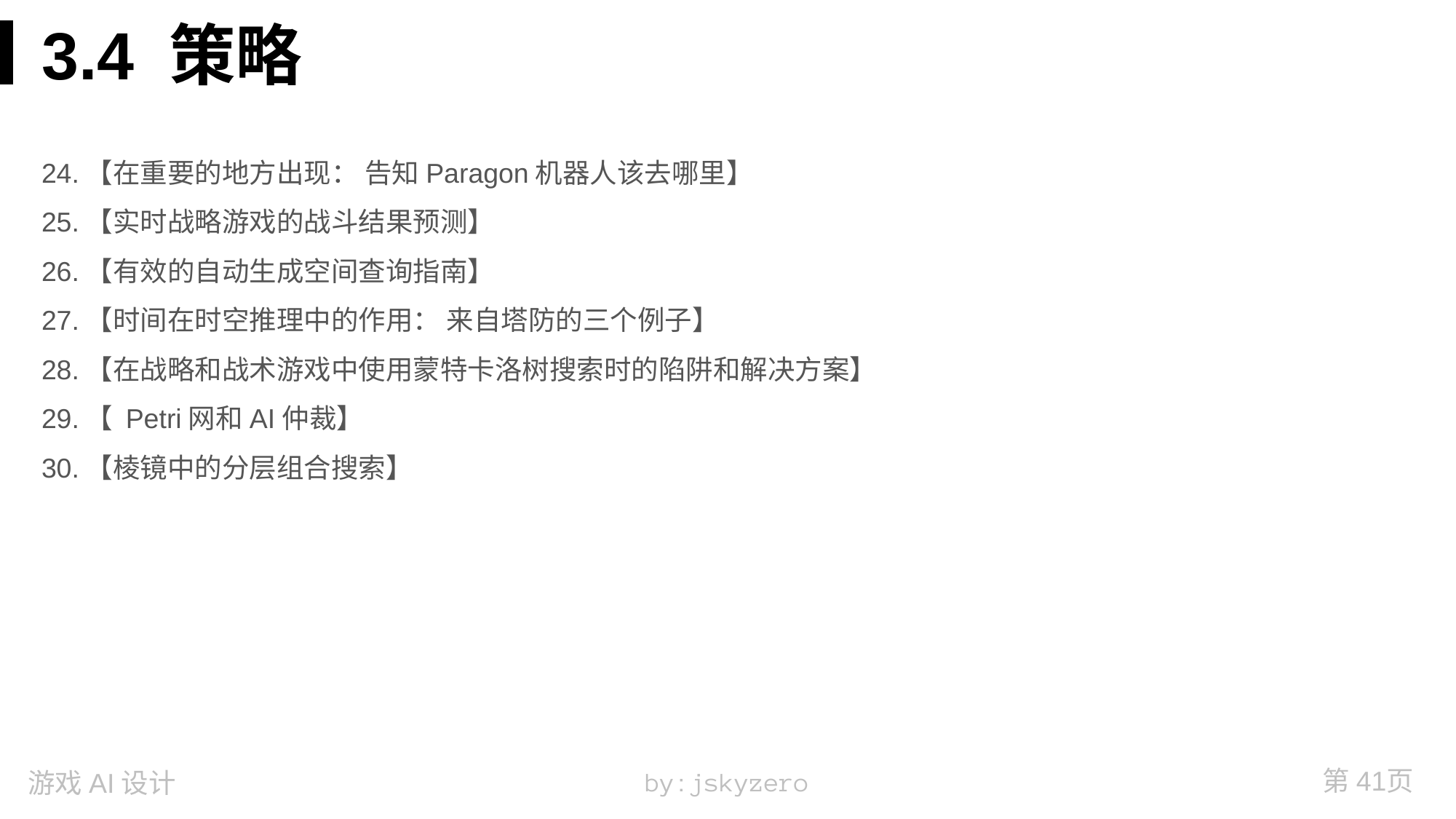

# 3.4 策略
24.【在重要的地方出现： 告知Paragon机器人该去哪里】
25.【实时战略游戏的战斗结果预测】
26.【有效的自动生成空间查询指南】
27.【时间在时空推理中的作用： 来自塔防的三个例子】
28.【在战略和战术游戏中使用蒙特卡洛树搜索时的陷阱和解决方案】
29.【 Petri网和AI仲裁】
30.【棱镜中的分层组合搜索】